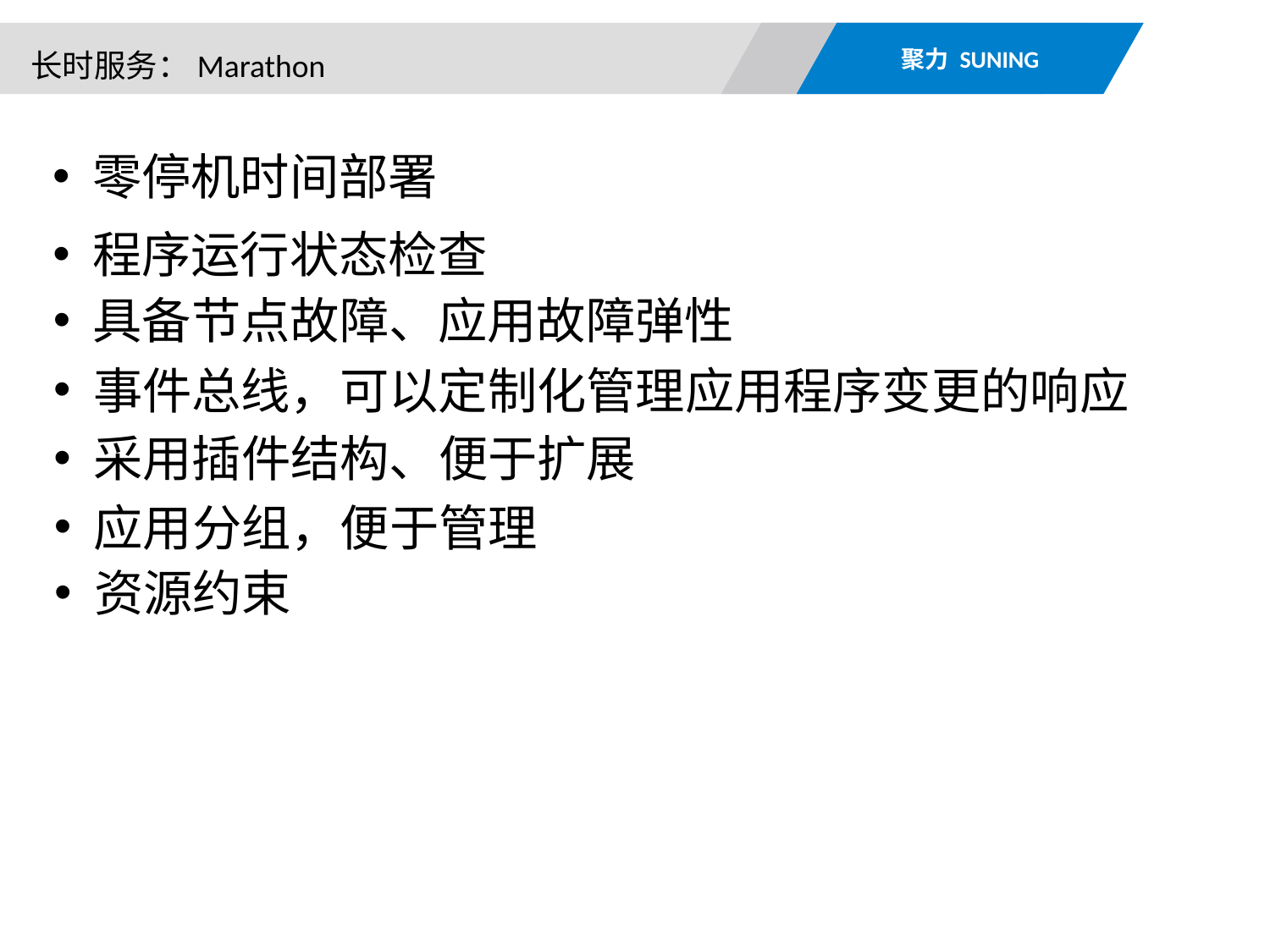

聚力 SUNING
长时服务：Marathon
零停机时间部署
程序运行状态检查
具备节点故障、应用故障弹性
事件总线，可以定制化管理应用程序变更的响应
采用插件结构、便于扩展
应用分组，便于管理
资源约束